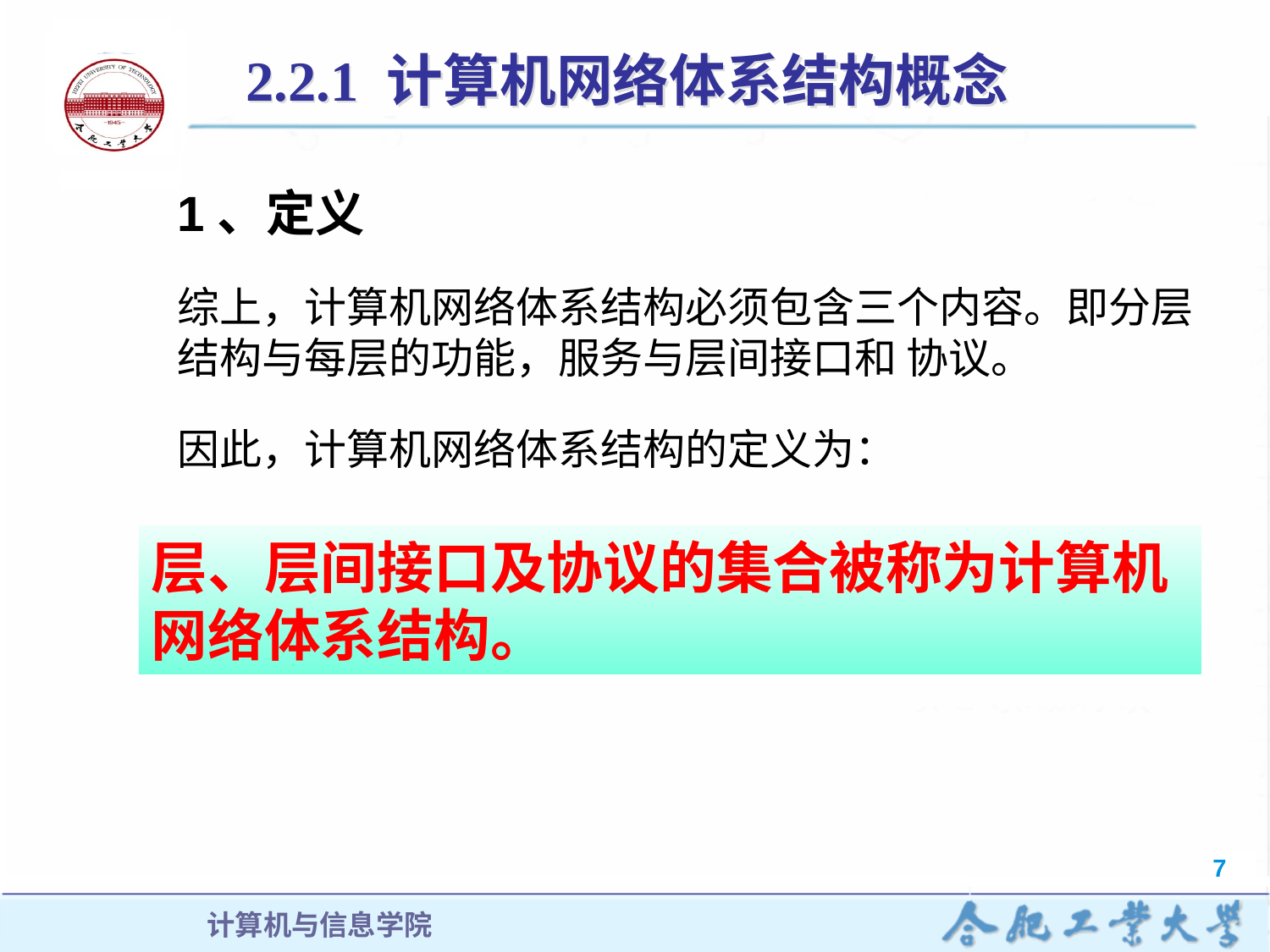

# 2.2.1 计算机网络体系结构概念
1、定义
综上，计算机网络体系结构必须包含三个内容。即分层结构与每层的功能，服务与层间接口和 协议。
因此，计算机网络体系结构的定义为：
层、层间接口及协议的集合被称为计算机网络体系结构。